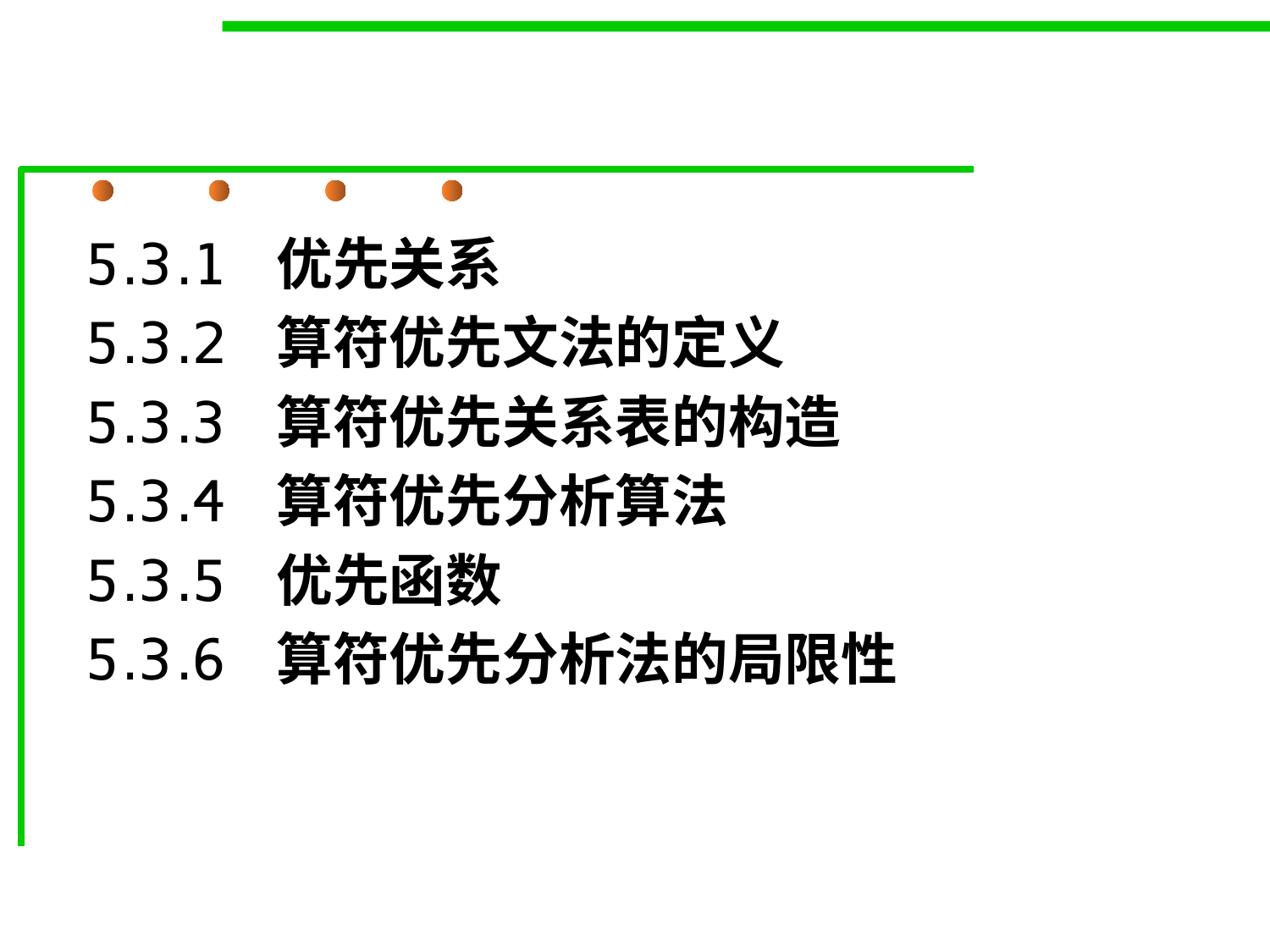

#
5.3.1  优先关系
5.3.2  算符优先文法的定义
5.3.3  算符优先关系表的构造
5.3.4  算符优先分析算法
5.3.5  优先函数
5.3.6  算符优先分析法的局限性